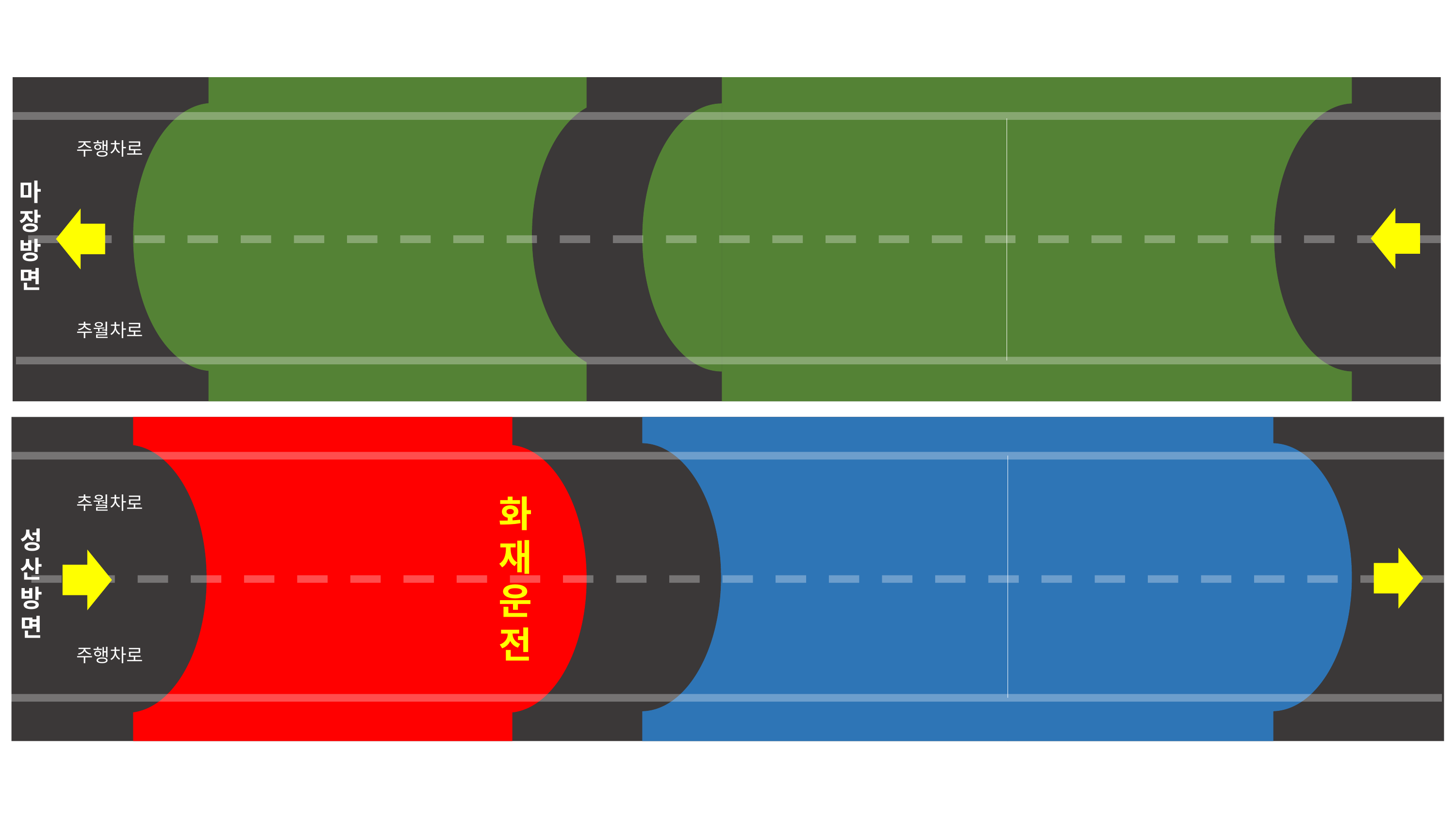

주행차로
마
장
방
면

추월차로

화
재
운
전
추월차로
성
산
방
면

주행차로